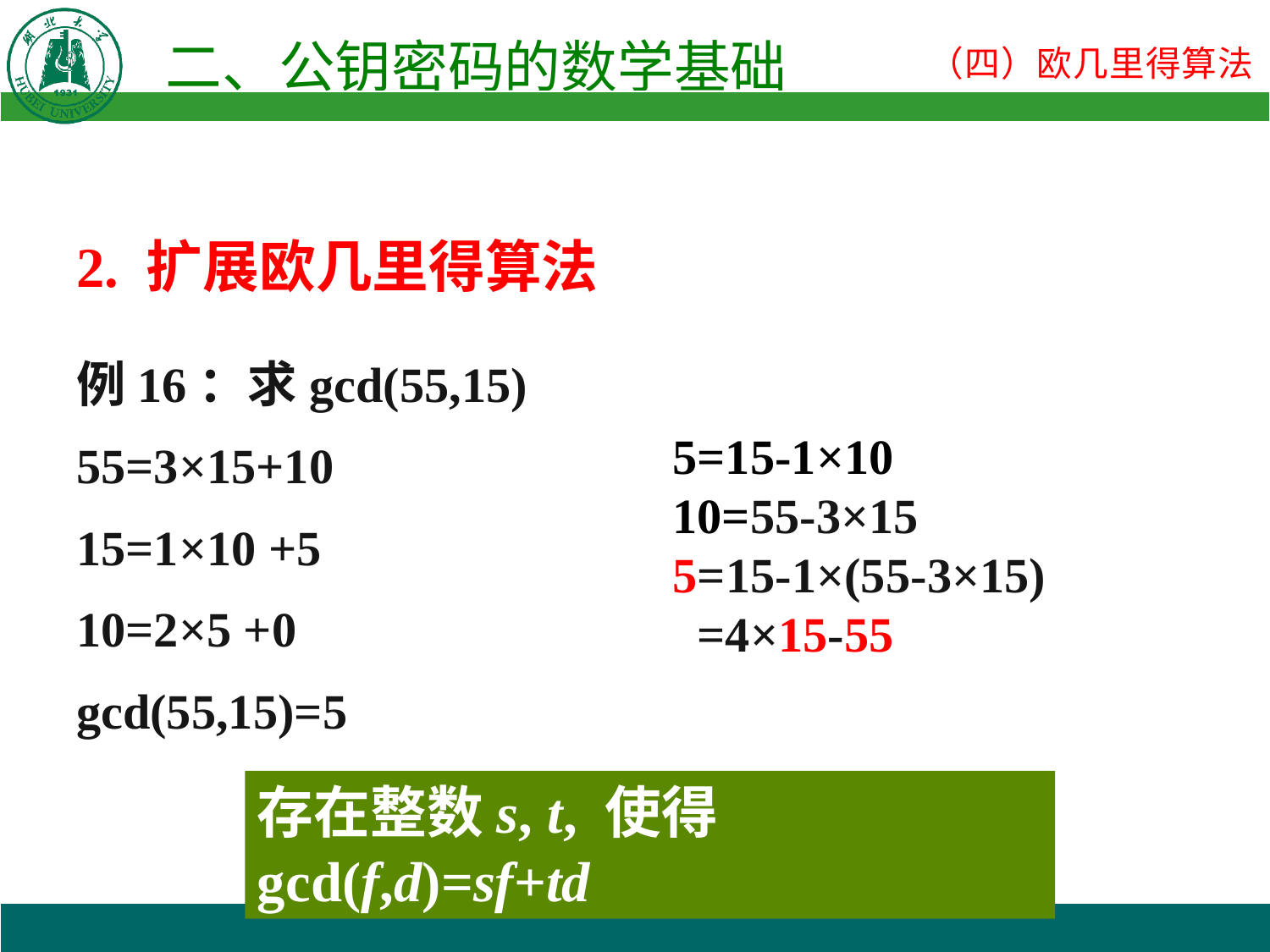

2. 扩展欧几里得算法
例16：求gcd(55,15)
55=3×15+10
15=1×10 +5
10=2×5 +0
gcd(55,15)=5

5=15-1×10
10=55-3×15
5=15-1×(55-3×15)
  =4×15-55

存在整数s, t, 使得gcd(f,d)=sf+td